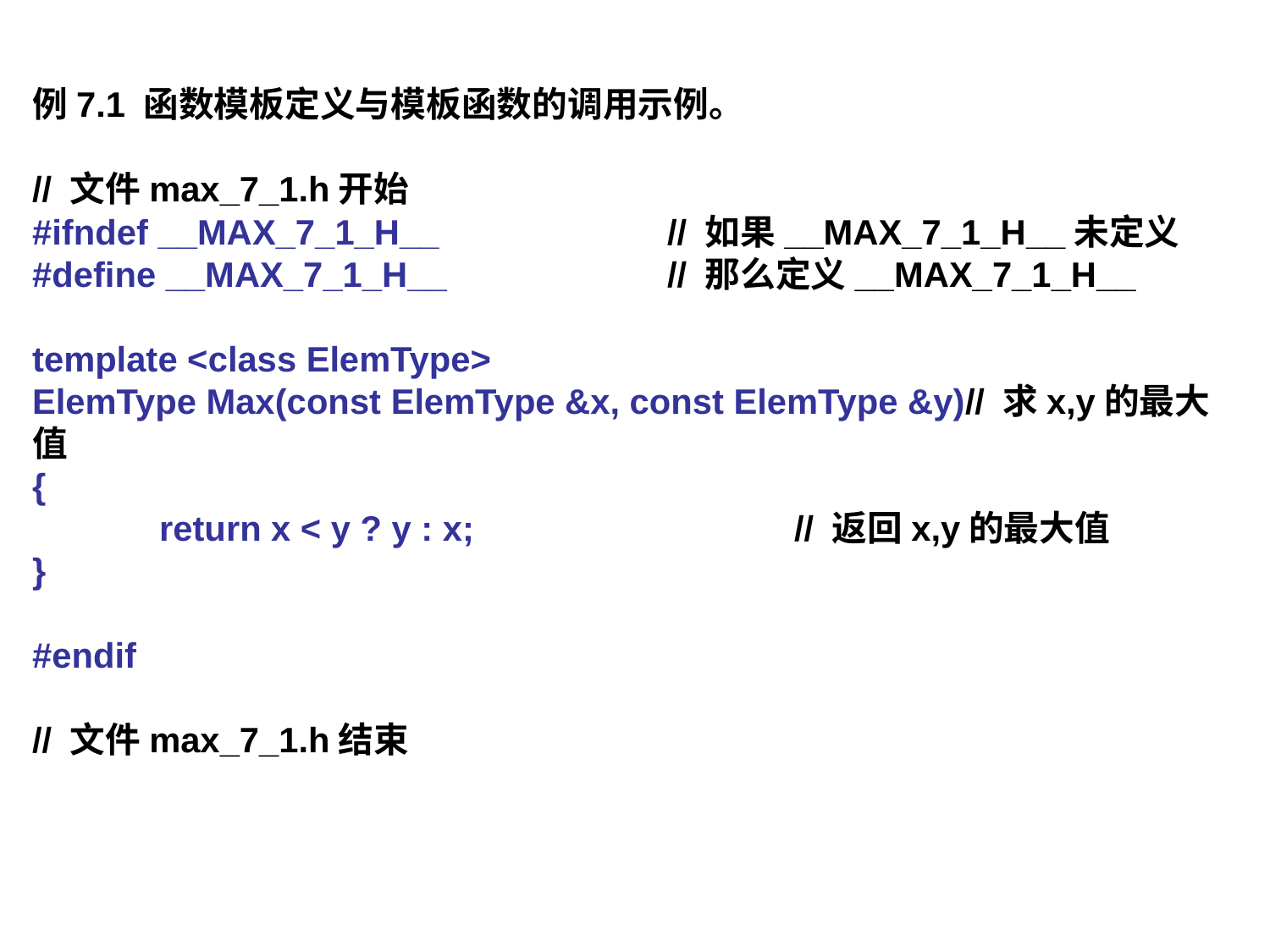

例7.1 函数模板定义与模板函数的调用示例。

// 文件max_7_1.h开始
#ifndef __MAX_7_1_H__		// 如果__MAX_7_1_H__未定义
#define __MAX_7_1_H__		// 那么定义__MAX_7_1_H__

template <class ElemType>
ElemType Max(const ElemType &x, const ElemType &y)// 求x,y的最大值
{
	return x < y ? y : x;			// 返回x,y的最大值
}

#endif

// 文件max_7_1.h结束